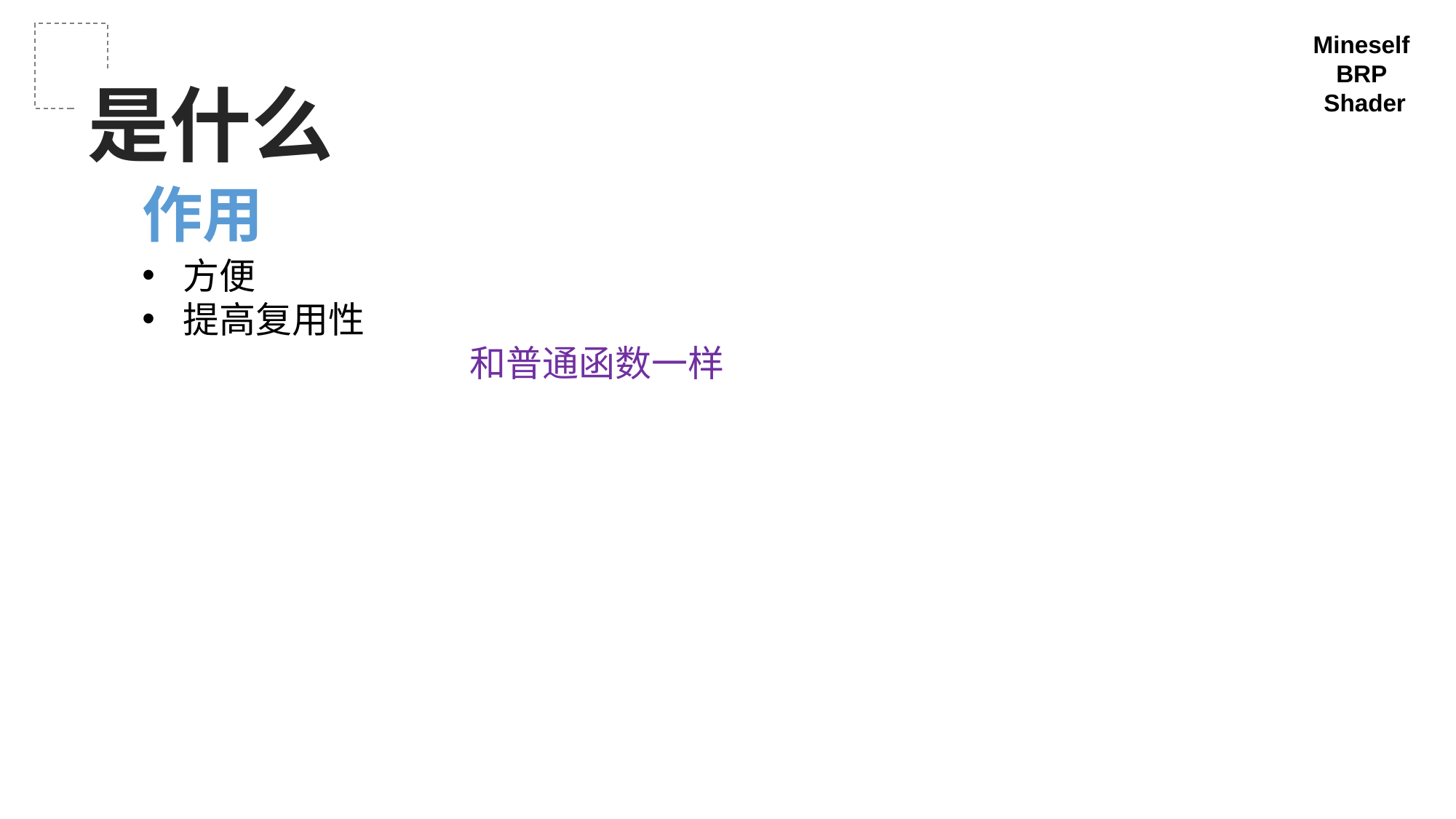

Mineself
BRP
Shader

是什么
作用
方便
提高复用性
			和普通函数一样